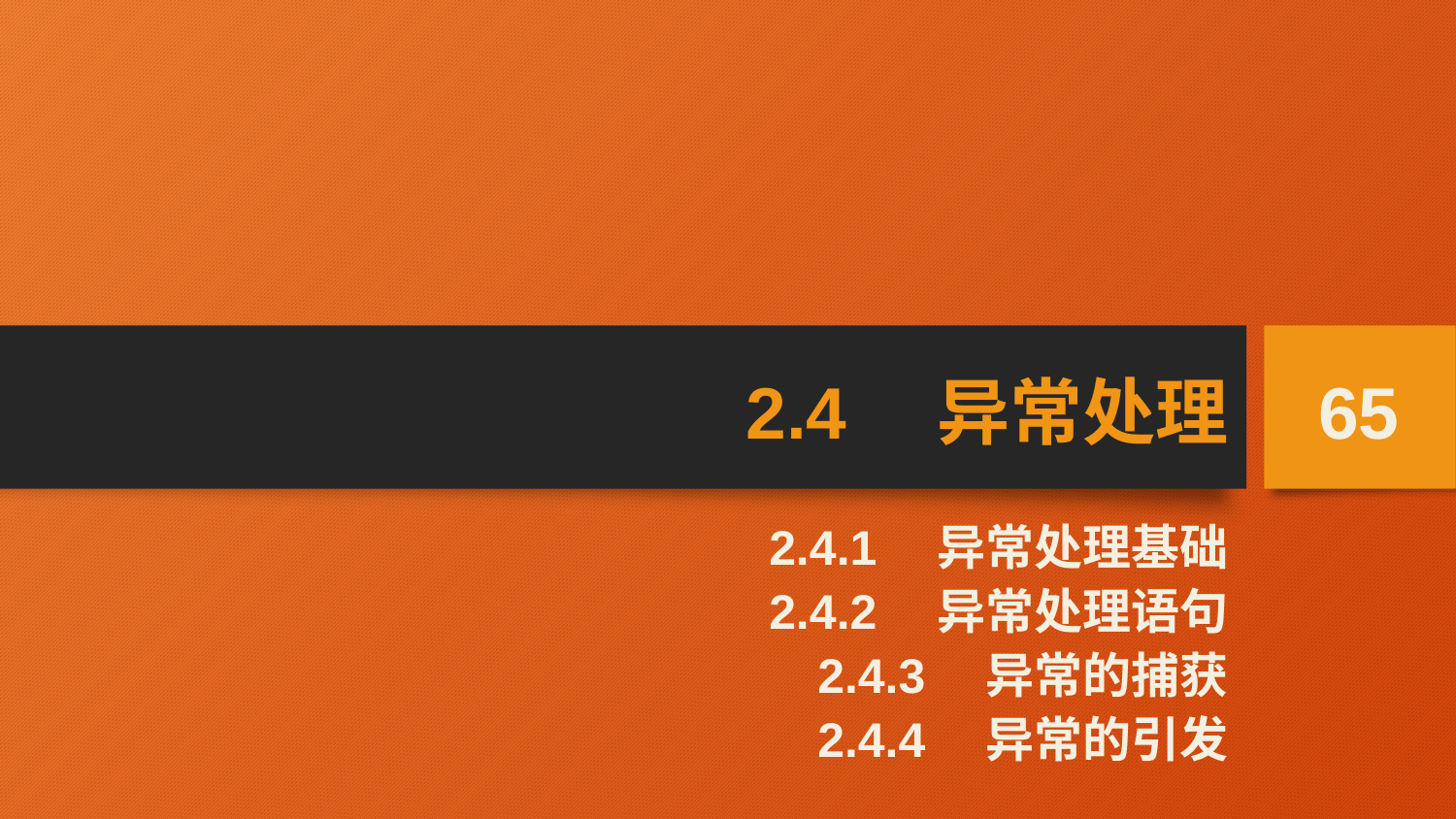

# 2.4　异常处理
65
2.4.1　异常处理基础
2.4.2　异常处理语句
2.4.3　异常的捕获
2.4.4　异常的引发